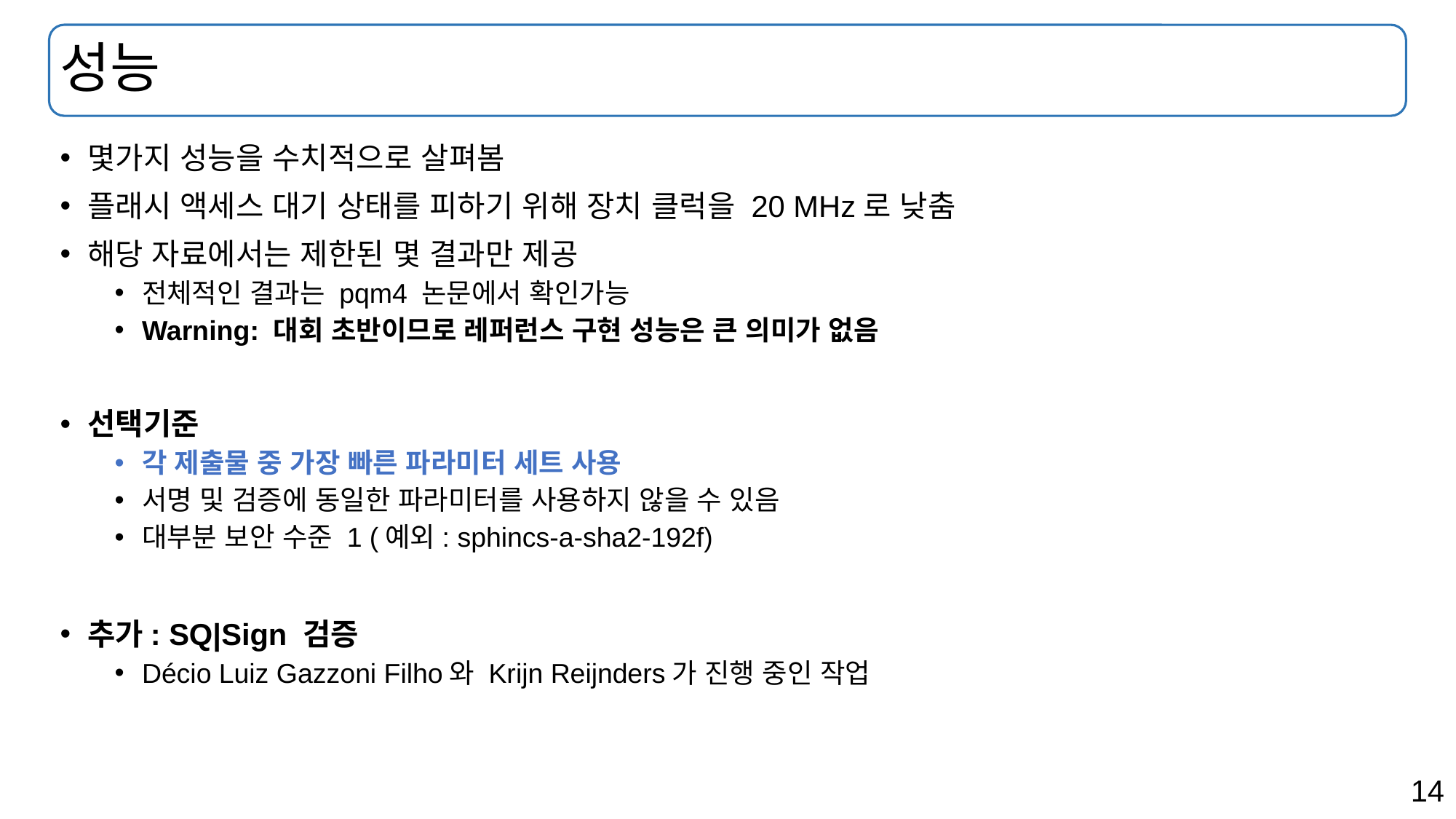

# 성능
몇가지 성능을 수치적으로 살펴봄
플래시 액세스 대기 상태를 피하기 위해 장치 클럭을 20 MHz로 낮춤
해당 자료에서는 제한된 몇 결과만 제공
전체적인 결과는 pqm4 논문에서 확인가능
Warning: 대회 초반이므로 레퍼런스 구현 성능은 큰 의미가 없음

선택기준
각 제출물 중 가장 빠른 파라미터 세트 사용
서명 및 검증에 동일한 파라미터를 사용하지 않을 수 있음
대부분 보안 수준 1 (예외: sphincs-a-sha2-192f)

추가: SQ|Sign 검증
Décio Luiz Gazzoni Filho와 Krijn Reijnders가 진행 중인 작업